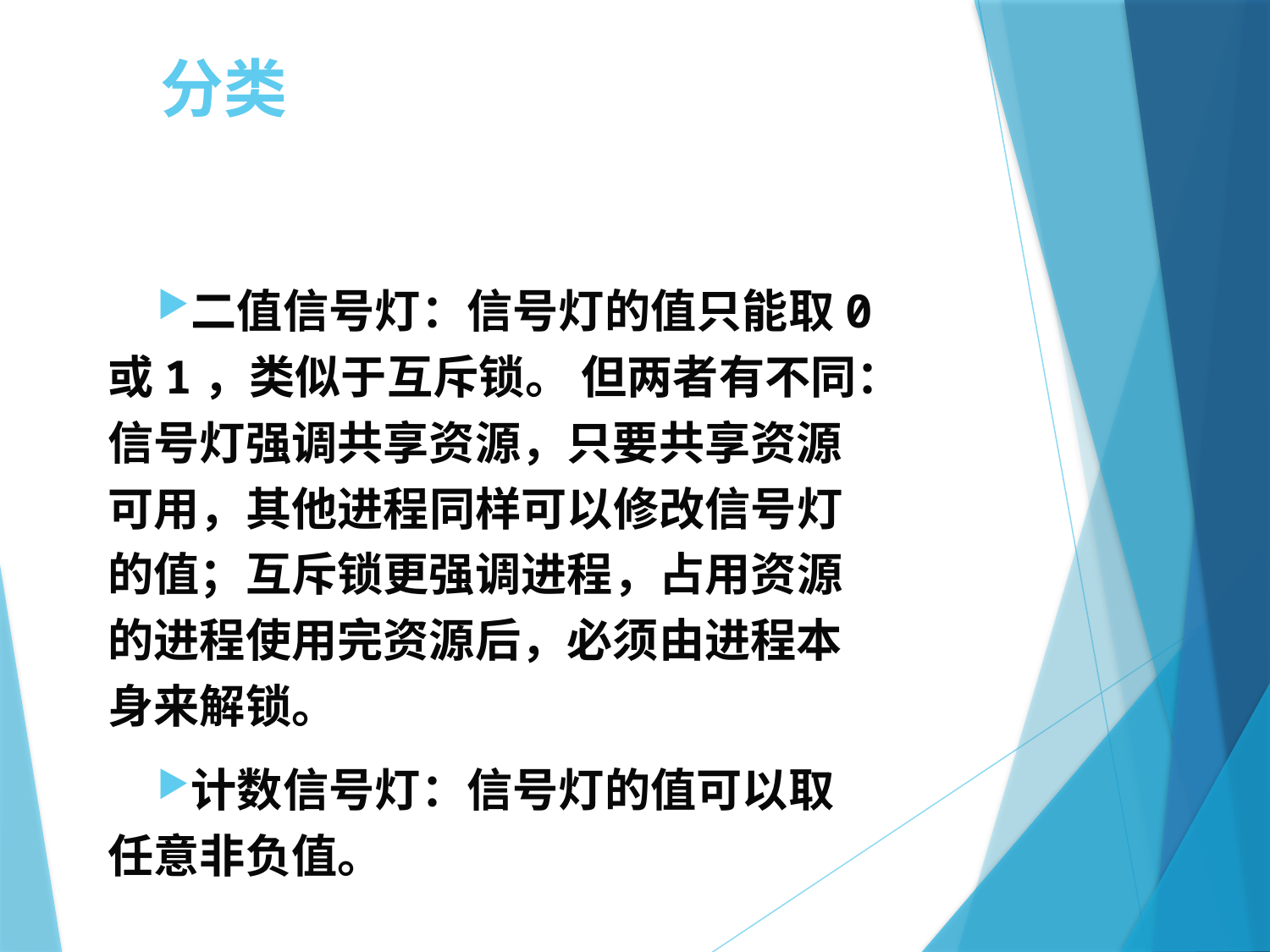

# 分类
二值信号灯：信号灯的值只能取0或1，类似于互斥锁。 但两者有不同：信号灯强调共享资源，只要共享资源可用，其他进程同样可以修改信号灯的值；互斥锁更强调进程，占用资源的进程使用完资源后，必须由进程本身来解锁。
计数信号灯：信号灯的值可以取任意非负值。